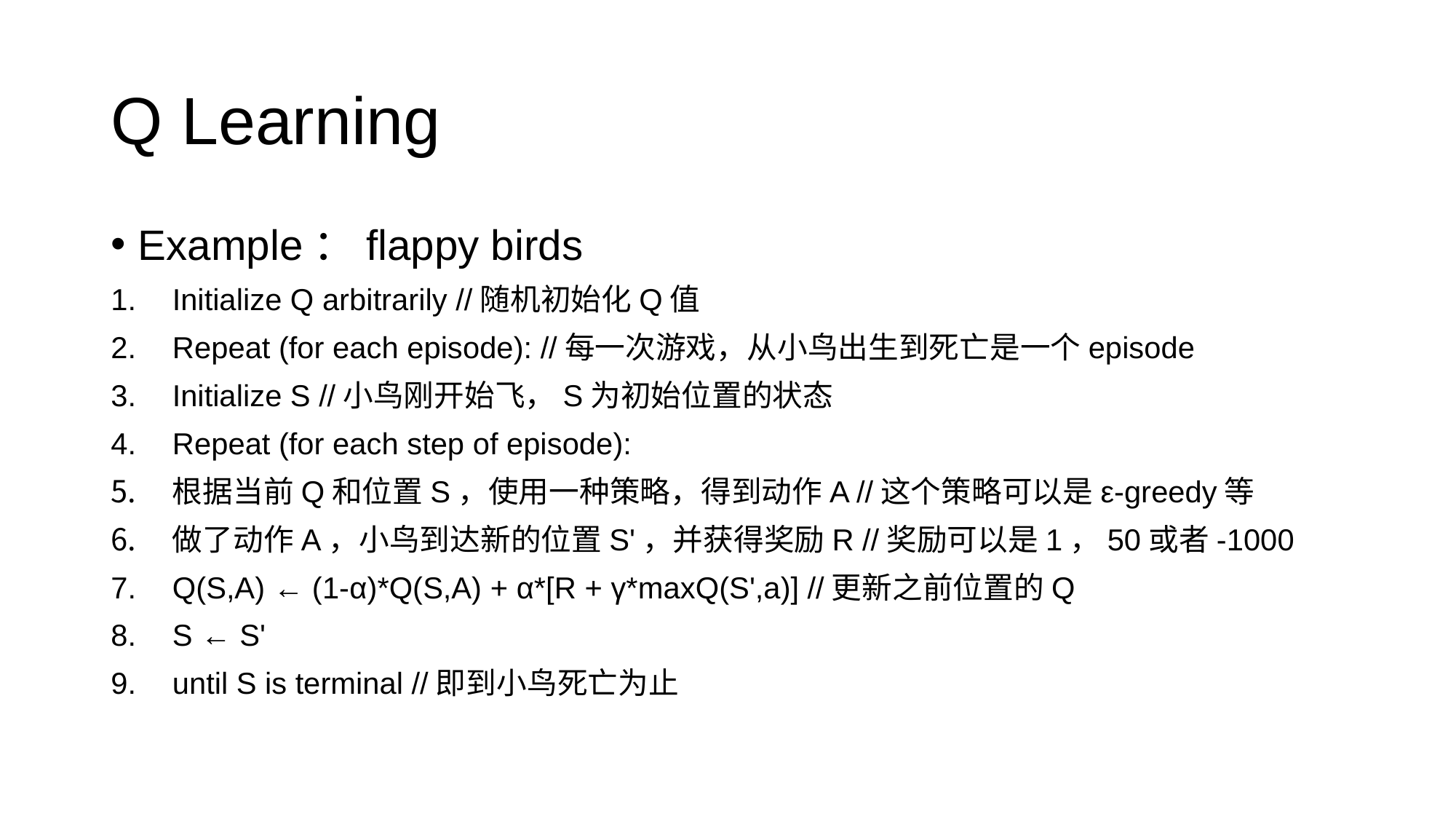

# Q Learning
Example：flappy birds
Initialize Q arbitrarily //随机初始化Q值
Repeat (for each episode): //每一次游戏，从小鸟出生到死亡是一个episode
Initialize S //小鸟刚开始飞，S为初始位置的状态
Repeat (for each step of episode):
根据当前Q和位置S，使用一种策略，得到动作A //这个策略可以是ε-greedy等
做了动作A，小鸟到达新的位置S'，并获得奖励R //奖励可以是1，50或者-1000
Q(S,A) ← (1-α)*Q(S,A) + α*[R + γ*maxQ(S',a)] //更新之前位置的Q
S ← S'
until S is terminal //即到小鸟死亡为止